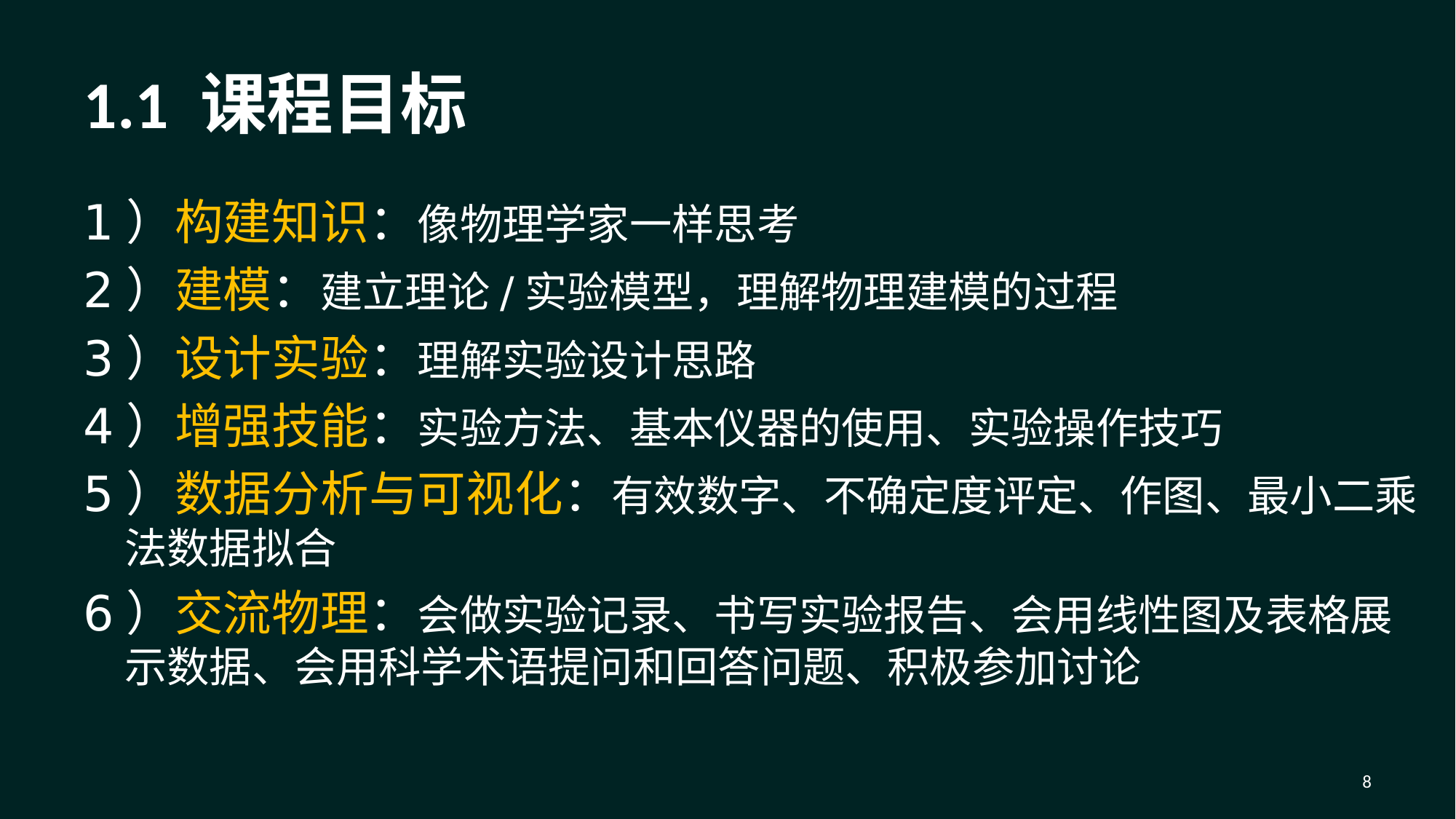

# 1.1 课程目标
1）构建知识：像物理学家一样思考
2）建模：建立理论/实验模型，理解物理建模的过程
3）设计实验：理解实验设计思路
4）增强技能：实验方法、基本仪器的使用、实验操作技巧
5）数据分析与可视化：有效数字、不确定度评定、作图、最小二乘法数据拟合
6）交流物理：会做实验记录、书写实验报告、会用线性图及表格展示数据、会用科学术语提问和回答问题、积极参加讨论
8